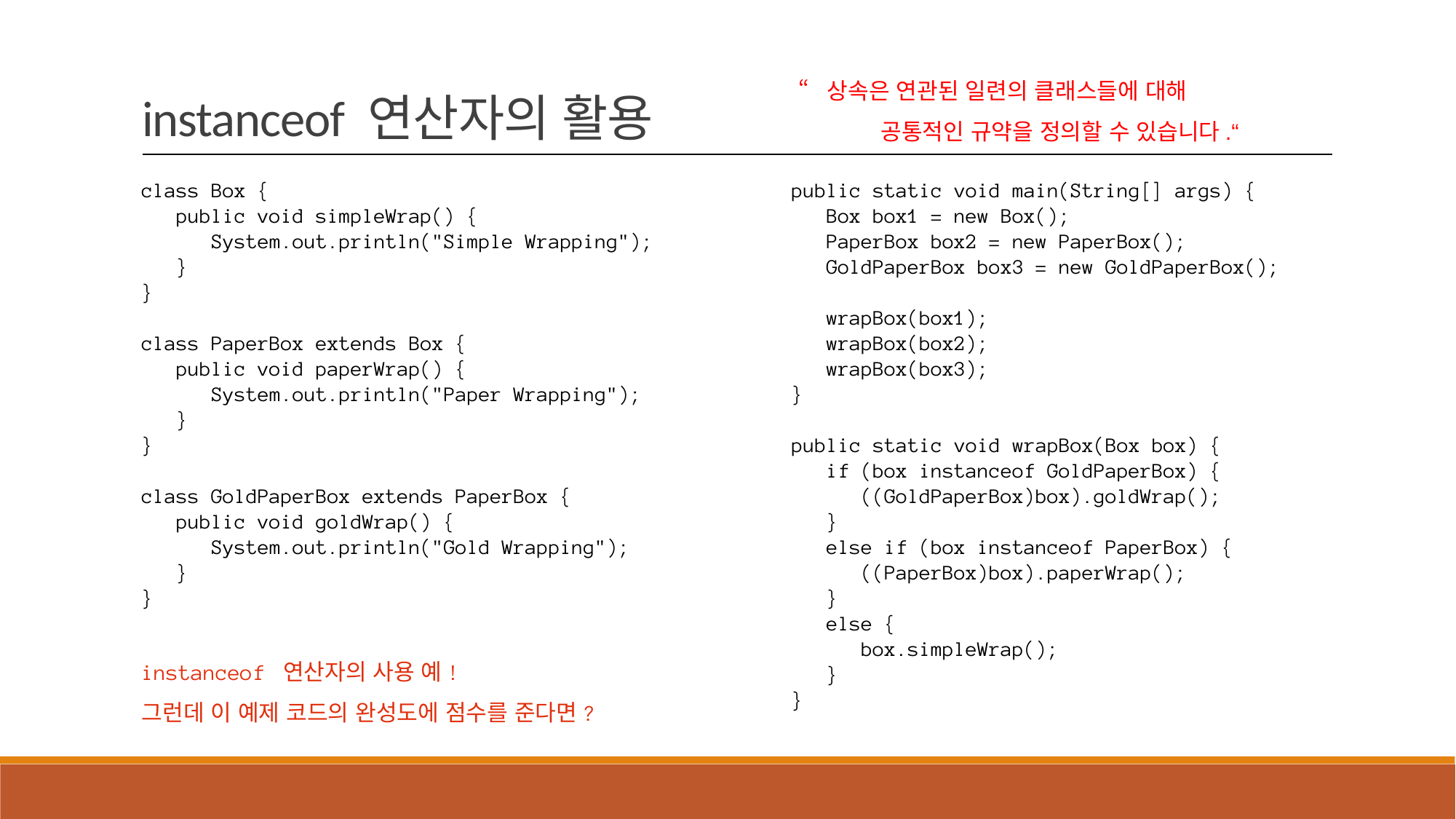

instanceof 연산자의 활용
“상속은 연관된 일련의 클래스들에 대해
            공통적인 규약을 정의할 수 있습니다.“
class Box {
   public void simpleWrap() {
      System.out.println("Simple Wrapping");
   }
}

class PaperBox extends Box {
   public void paperWrap() {
      System.out.println("Paper Wrapping");
   }
}

class GoldPaperBox extends PaperBox {
   public void goldWrap() {
      System.out.println("Gold Wrapping");
   }
}
public static void main(String[] args) {
   Box box1 = new Box();
   PaperBox box2 = new PaperBox();
   GoldPaperBox box3 = new GoldPaperBox();

   wrapBox(box1);
   wrapBox(box2);
   wrapBox(box3);
}

public static void wrapBox(Box box) {
   if (box instanceof GoldPaperBox) {
      ((GoldPaperBox)box).goldWrap();
   }
   else if (box instanceof PaperBox) {
      ((PaperBox)box).paperWrap();
   }
   else {
      box.simpleWrap();
   }
}
instanceof 연산자의 사용 예!
그런데 이 예제 코드의 완성도에 점수를 준다면?